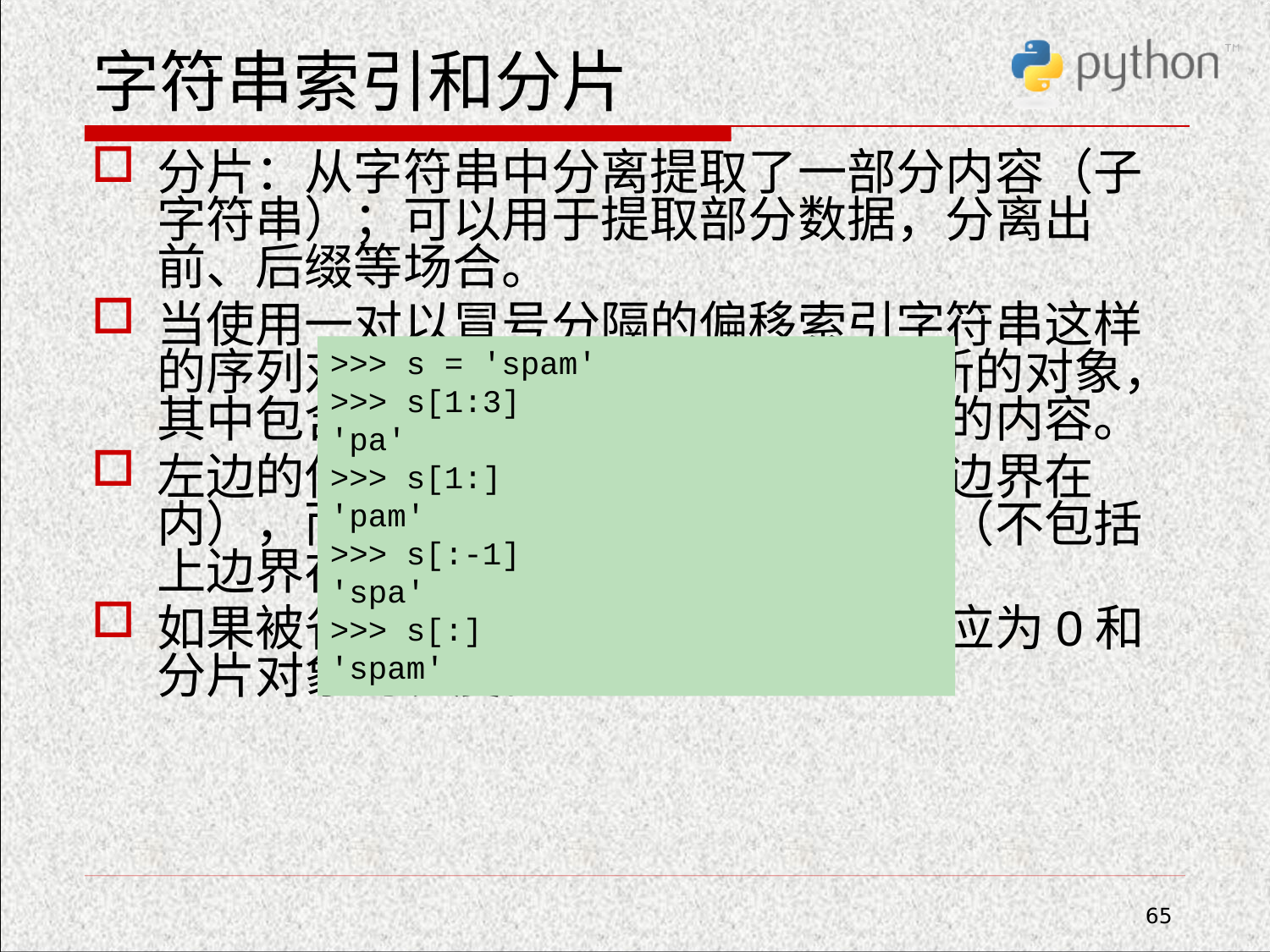

# 字符串索引和分片
分片：从字符串中分离提取了一部分内容（子字符串）；可以用于提取部分数据，分离出前、后缀等场合。
当使用一对以冒号分隔的偏移索引字符串这样的序列对象时，Python就返回一个新的对象，其中包含了以这对偏移所标识的连续的内容。
左边的偏移被取作是下边界（包含下边界在内），而右边的偏移被认为是上边界（不包括上边界在内）。
如果被省略上下边界的默认值分别对应为0和分片对象的长度。

>>> s = 'spam'
>>> s[1:3]
'pa'
>>> s[1:]
'pam'
>>> s[:-1]
'spa'
>>> s[:]
'spam'
65